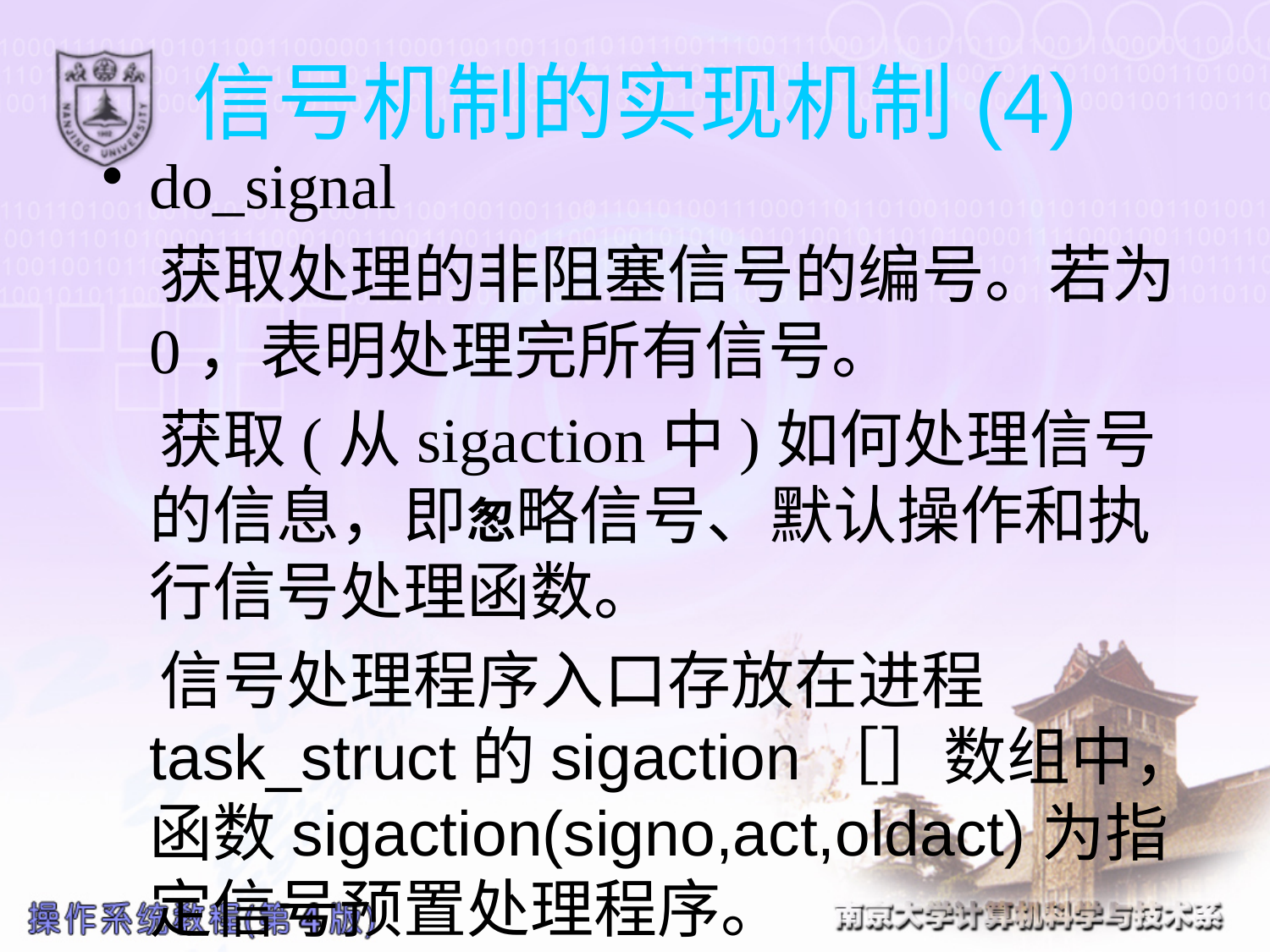

# 信号机制的实现机制(4)
do_signal
   获取处理的非阻塞信号的编号。若为0，表明处理完所有信号。
   获取(从sigaction中)如何处理信号的信息，即怱略信号、默认操作和执行信号处理函数。
   信号处理程序入口存放在进程task_struct的sigaction［］数组中，函数sigaction(signo,act,oldact)为指定信号预置处理程序。